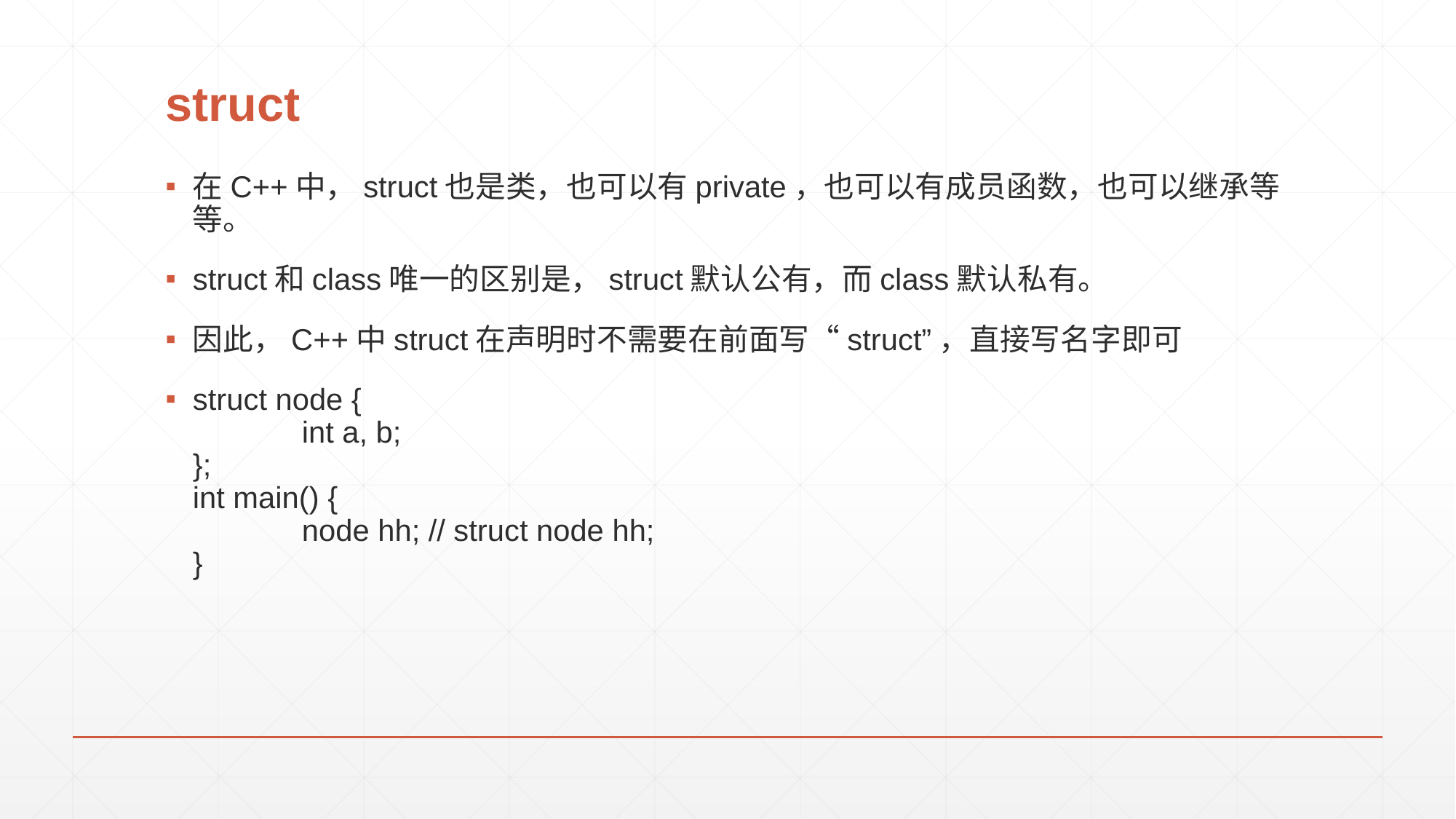

# struct
在C++中，struct也是类，也可以有private，也可以有成员函数，也可以继承等等。
struct和class唯一的区别是，struct默认公有，而class默认私有。
因此，C++中struct在声明时不需要在前面写“struct”，直接写名字即可
struct node {
	int a, b;
};
int main() {
	node hh; // struct node hh;
}